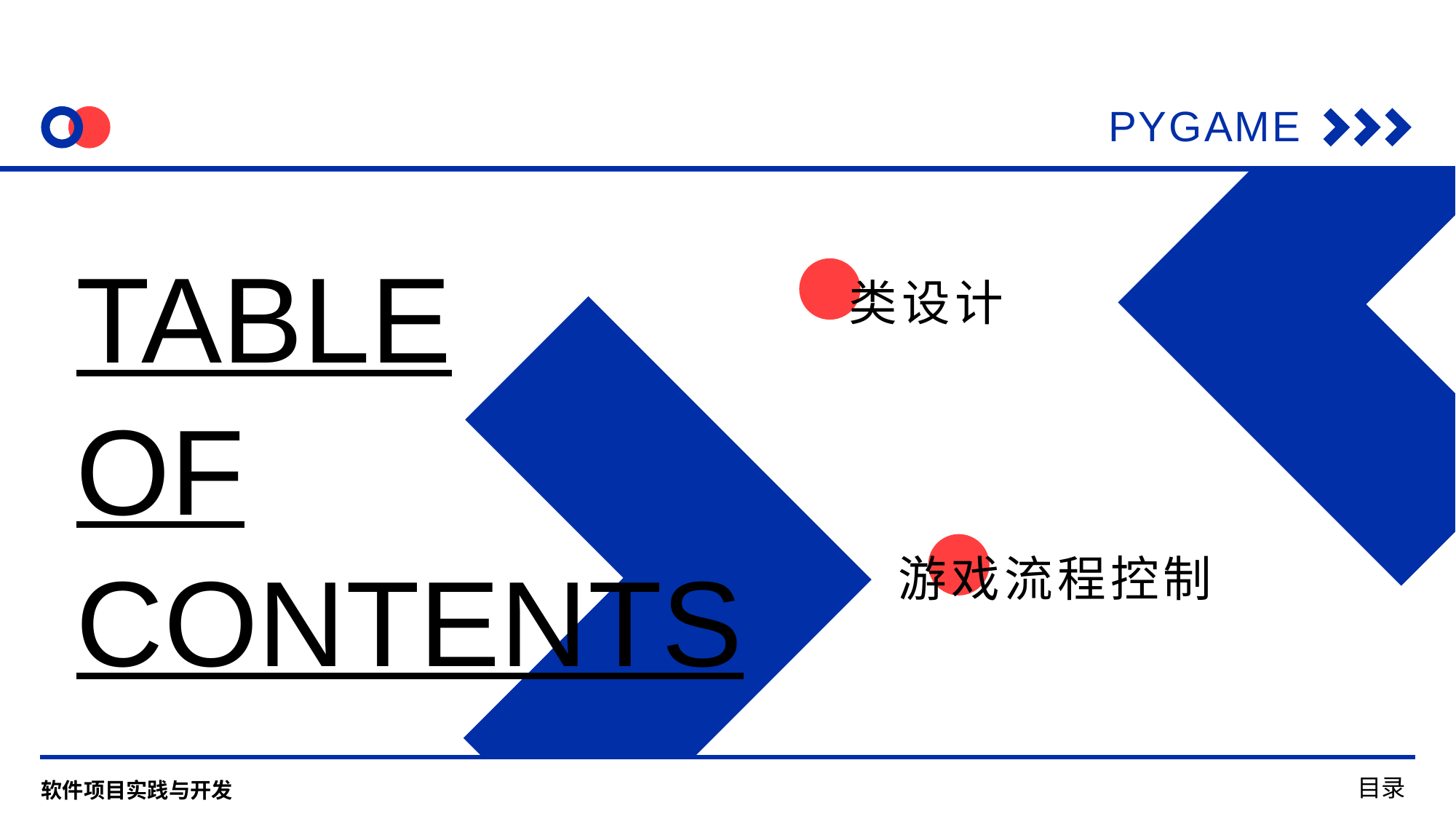

PYGAME

TABLE
OF
CONTENTS

类设计

游戏流程控制

目录
软件项目实践与开发